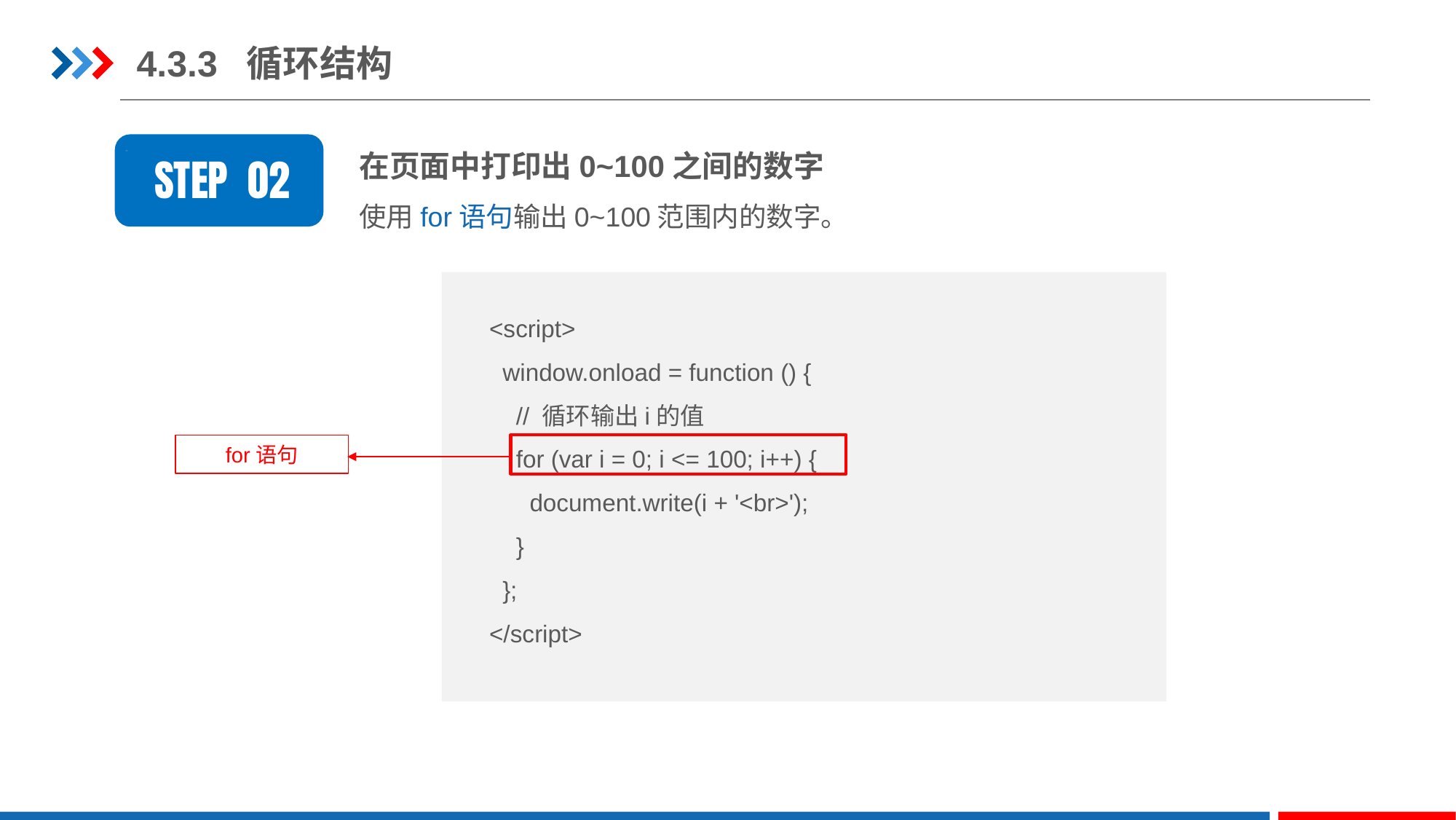

4.3.3  循环结构
在页面中打印出0~100之间的数字
使用for语句输出0~100范围内的数字。

STEP  02

<script>
  window.onload = function () {
    // 循环输出i的值
    for (var i = 0; i <= 100; i++) {
      document.write(i + '<br>');
    }
  };
</script>

for语句